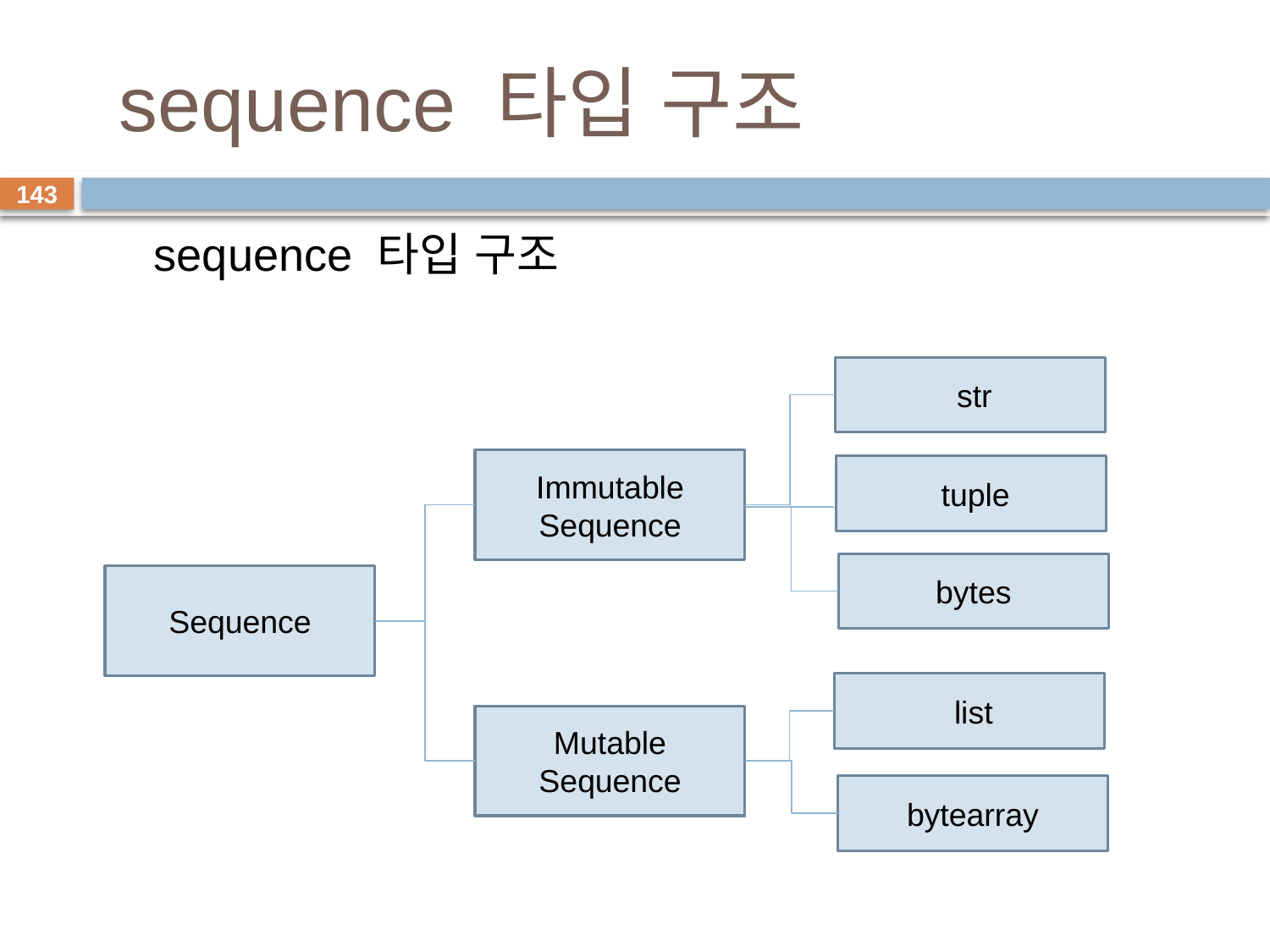

# sequence 타입 구조
143
 sequence 타입 구조
 str
Immutable
Sequence
 tuple
bytes
Sequence
 list
Mutable
Sequence
bytearray